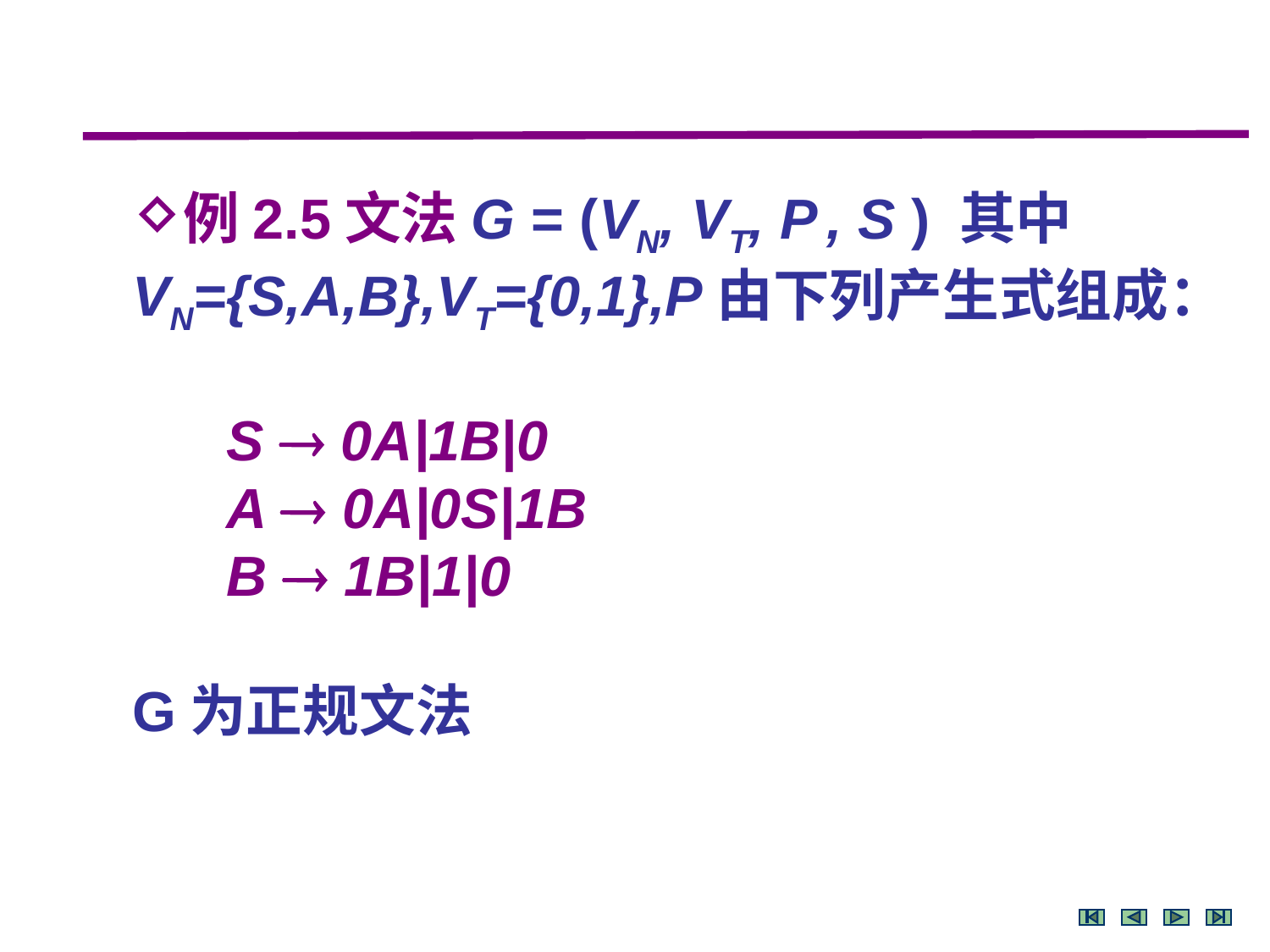

例2.5文法G = (VN, VT, P , S ) 其中VN={S,A,B},VT={0,1},P由下列产生式组成：
      S → 0A|1B|0
      A → 0A|0S|1B
      B → 1B|1|0

G为正规文法